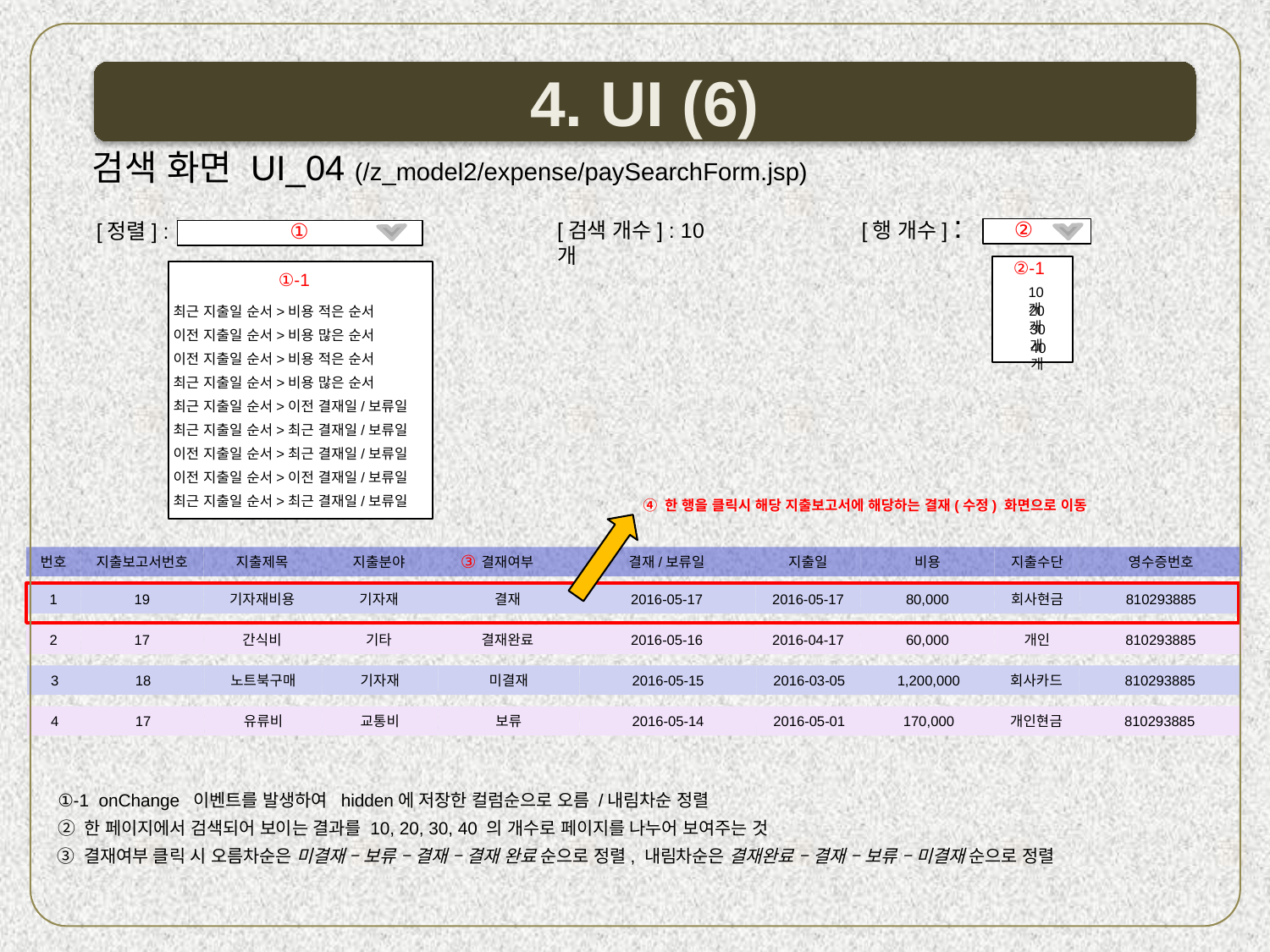

4. UI (6)
검색 화면 UI_04 (/z_model2/expense/paySearchForm.jsp)
[행 개수] :
②
[검색 개수] : 10개
[정렬] :
①

②-1

10개
20개
30개
40개

최근 지출일 순서>비용 적은 순서
이전 지출일 순서>비용 많은 순서
이전 지출일 순서>비용 적은 순서
최근 지출일 순서>비용 많은 순서
최근 지출일 순서>이전 결재일/보류일
최근 지출일 순서>최근 결재일/보류일
이전 지출일 순서>최근 결재일/보류일
이전 지출일 순서>이전 결재일/보류일
최근 지출일 순서>최근 결재일/보류일
①-1
④ 한 행을 클릭시 해당 지출보고서에 해당하는 결재(수정) 화면으로 이동

③
번호
지출보고서번호
지출제목
지출분야
결재여부
결재/보류일
지출일
비용
지출수단
1
19
기자재비용
기자재
결재
2016-05-17
2016-05-17
80,000
회사현금
2
17
간식비
기타
결재완료
2016-05-16
2016-04-17
60,000
개인
3
18
노트북구매
기자재
미결재
2016-05-15
2016-03-05
1,200,000
회사카드
4
17
유류비
교통비
보류
2016-05-14
2016-05-01
170,000
개인현금
영수증번호
810293885
810293885
810293885
810293885

①-1  onChange  이벤트를 발생하여  hidden에 저장한 컬럼순으로 오름 /내림차순 정렬
② 한 페이지에서 검색되어 보이는 결과를 10, 20, 30, 40 의 개수로 페이지를 나누어 보여주는 것
③ 결재여부 클릭 시 오름차순은 미결재 – 보류 – 결재 – 결재 완료 순으로 정렬, 내림차순은 결재완료 – 결재 – 보류 – 미결재 순으로 정렬